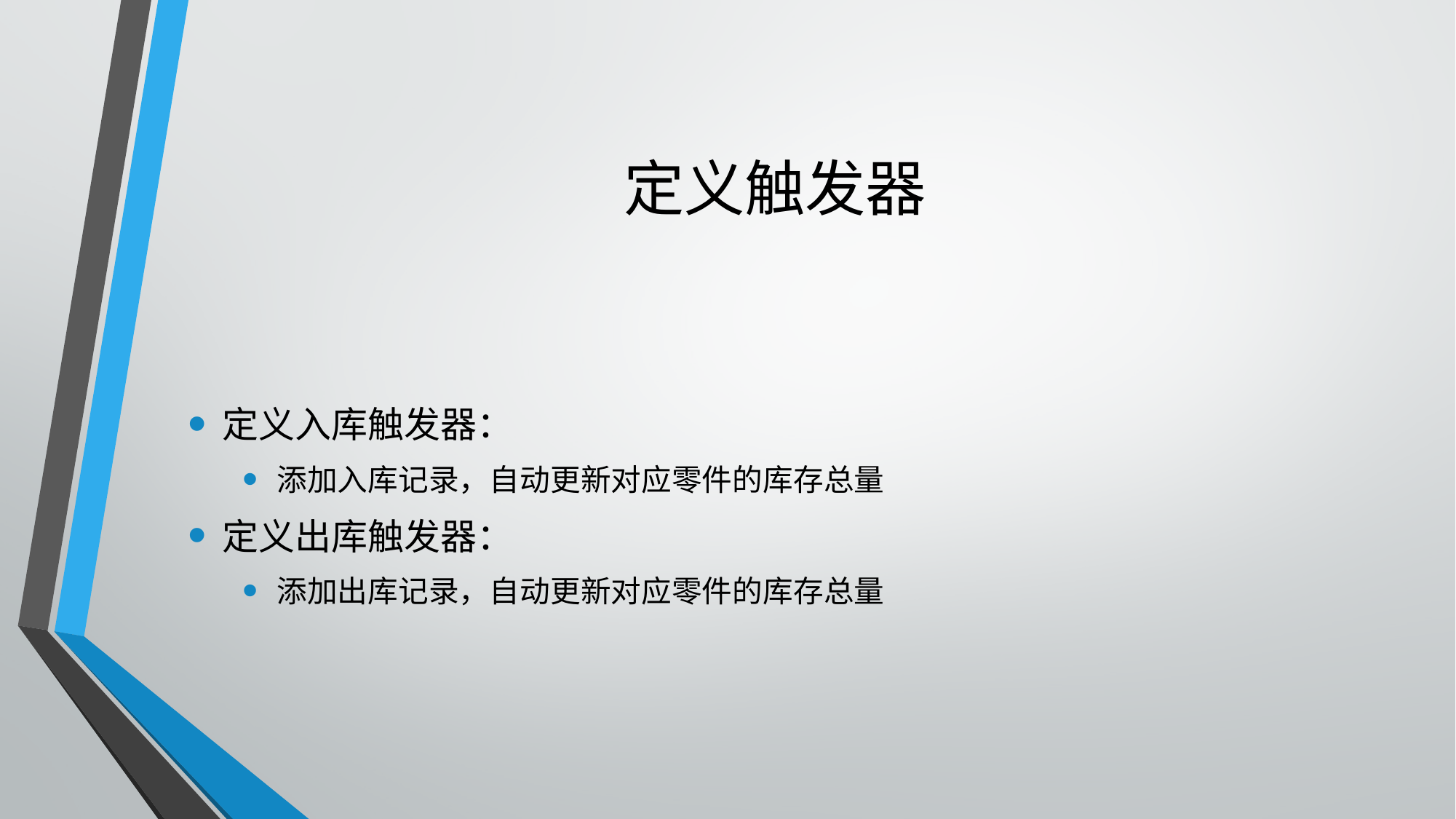

# 定义触发器
定义入库触发器：
添加入库记录，自动更新对应零件的库存总量
定义出库触发器：
添加出库记录，自动更新对应零件的库存总量